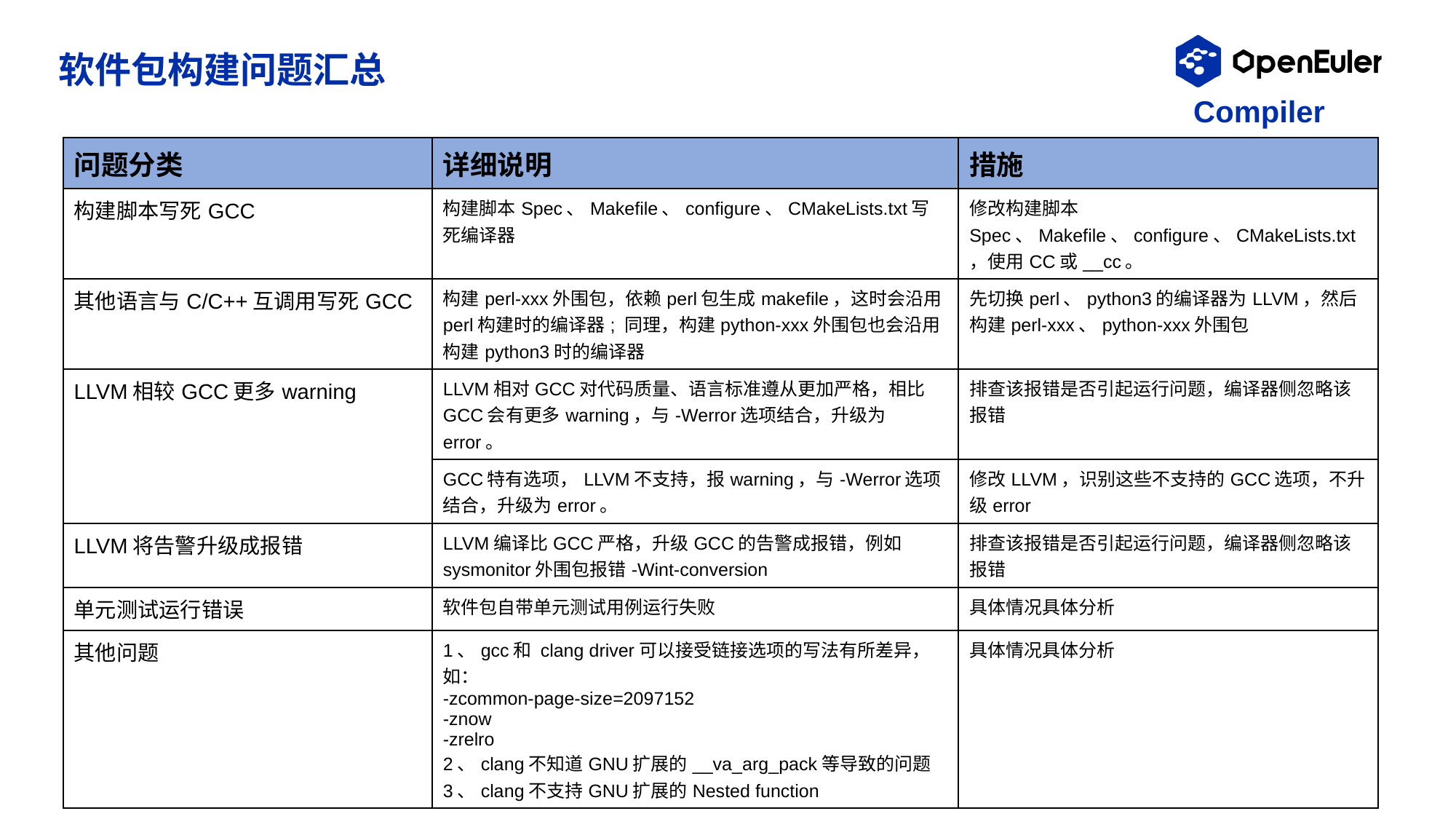

软件包构建问题汇总
| 问题分类 | 详细说明 | 措施 |
| --- | --- | --- |
| 构建脚本写死GCC | 构建脚本Spec、Makefile、configure、CMakeLists.txt写死编译器 | 修改构建脚本Spec、Makefile、configure、CMakeLists.txt，使用CC或\_\_cc。 |
| 其他语言与C/C++互调用写死GCC | 构建perl-xxx外围包，依赖perl包生成makefile，这时会沿用perl构建时的编译器; 同理，构建python-xxx外围包也会沿用构建python3时的编译器 | 先切换perl、python3的编译器为LLVM，然后构建perl-xxx、python-xxx外围包 |
| LLVM相较GCC更多warning | LLVM相对GCC对代码质量、语言标准遵从更加严格，相比GCC会有更多warning，与-Werror选项结合，升级为error。 | 排查该报错是否引起运行问题，编译器侧忽略该报错 |
|  | GCC特有选项，LLVM不支持，报warning，与-Werror选项结合，升级为error。 | 修改LLVM，识别这些不支持的GCC选项，不升级error |
| LLVM将告警升级成报错 | LLVM编译比GCC严格，升级GCC的告警成报错，例如sysmonitor外围包报错-Wint-conversion | 排查该报错是否引起运行问题，编译器侧忽略该报错 |
| 单元测试运行错误 | 软件包自带单元测试用例运行失败 | 具体情况具体分析 |
| 其他问题 | 1、gcc和 clang driver可以接受链接选项的写法有所差异，如： -zcommon-page-size=2097152 -znow -zrelro 2、clang不知道GNU扩展的\_\_va\_arg\_pack等导致的问题 3、clang不支持GNU扩展的Nested function | 具体情况具体分析 |